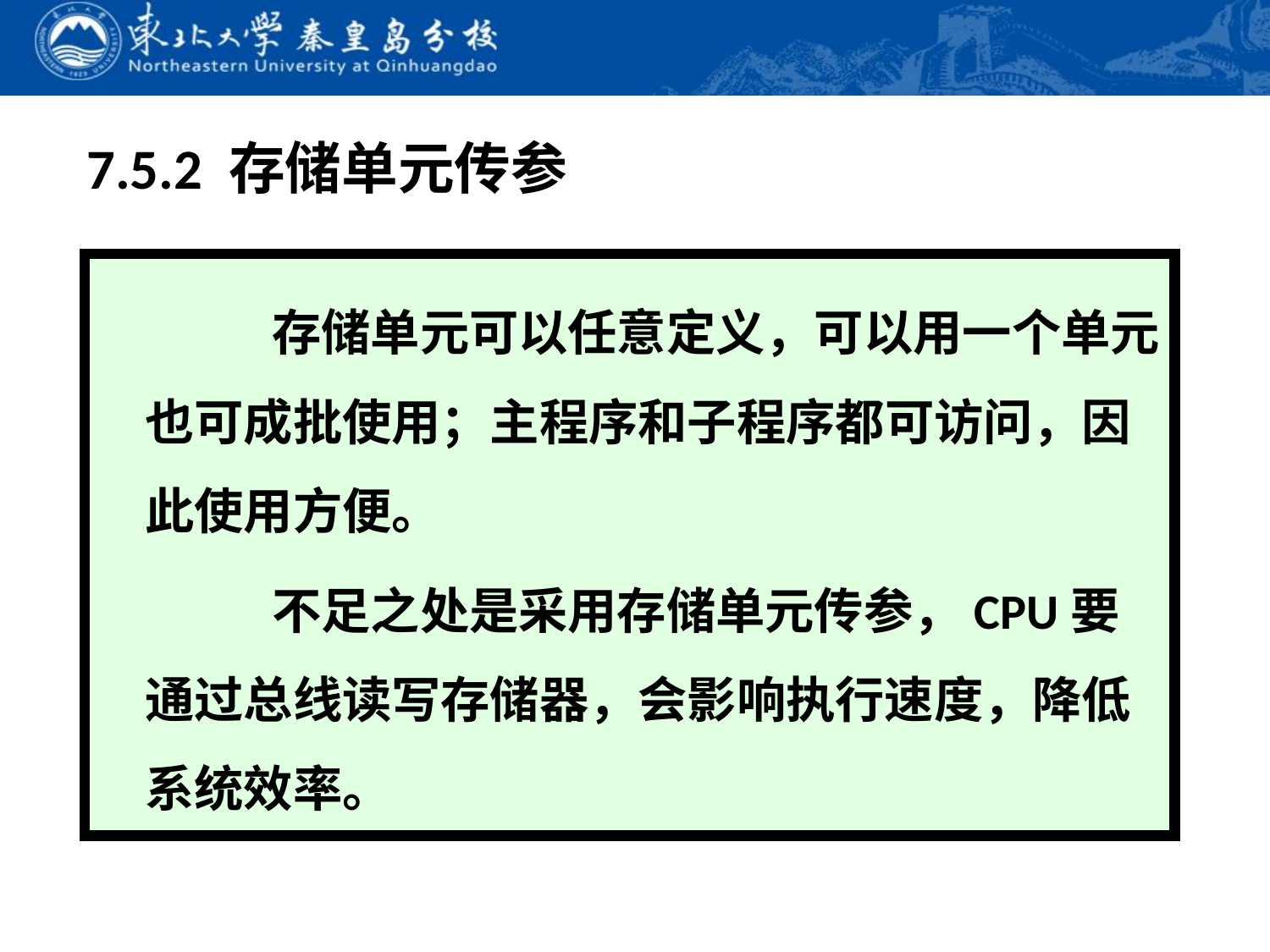

# 7.5.2 存储单元传参
    	存储单元可以任意定义，可以用一个单元也可成批使用；主程序和子程序都可访问，因此使用方便。
		不足之处是采用存储单元传参，CPU要通过总线读写存储器，会影响执行速度，降低系统效率。